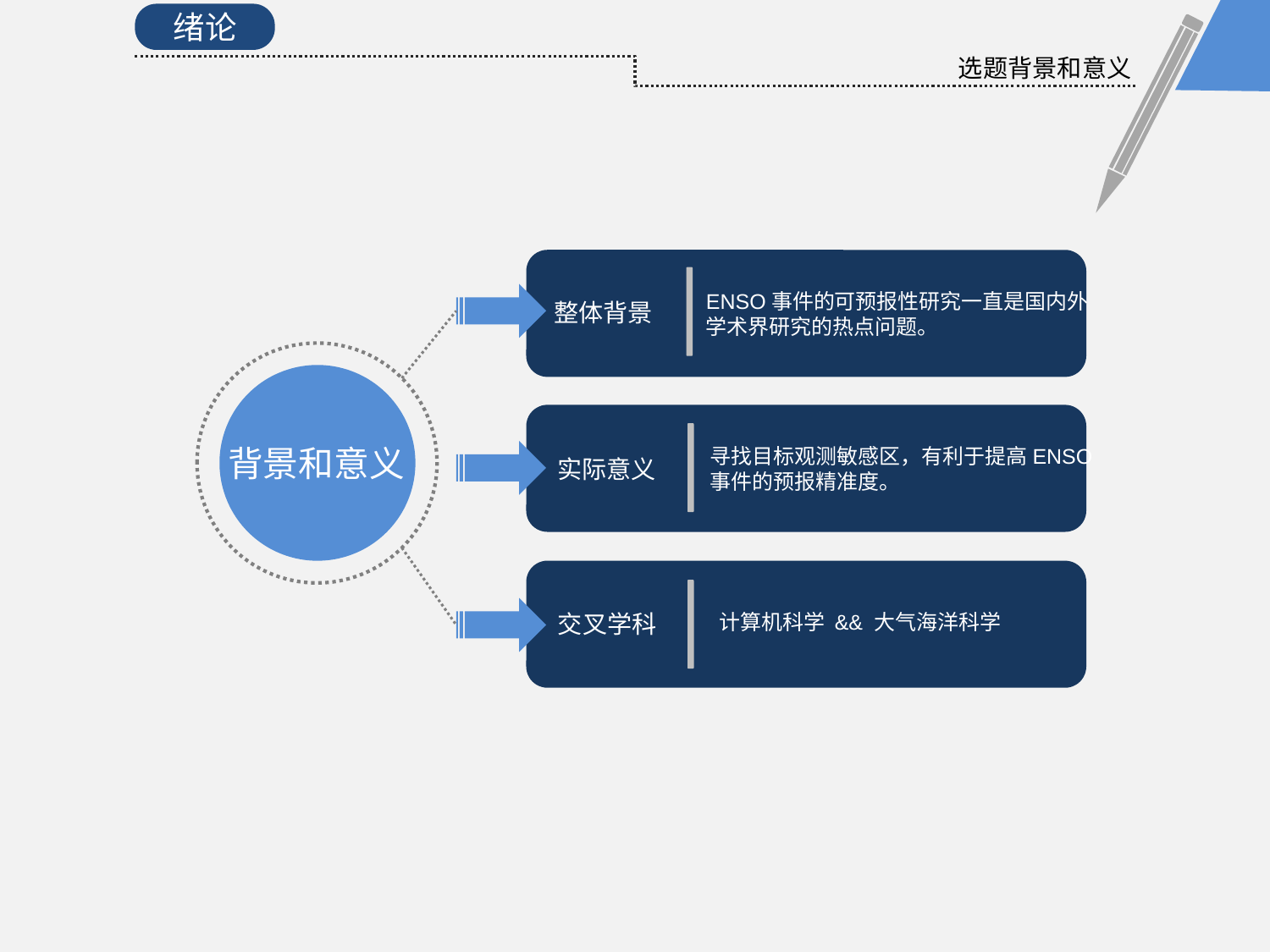

绪论

选题背景和意义

ENSO事件的可预报性研究一直是国内外
学术界研究的热点问题。

整体背景

背景和意义
寻找目标观测敏感区，有利于提高ENSO
事件的预报精准度。

实际意义

交叉学科
计算机科学 && 大气海洋科学